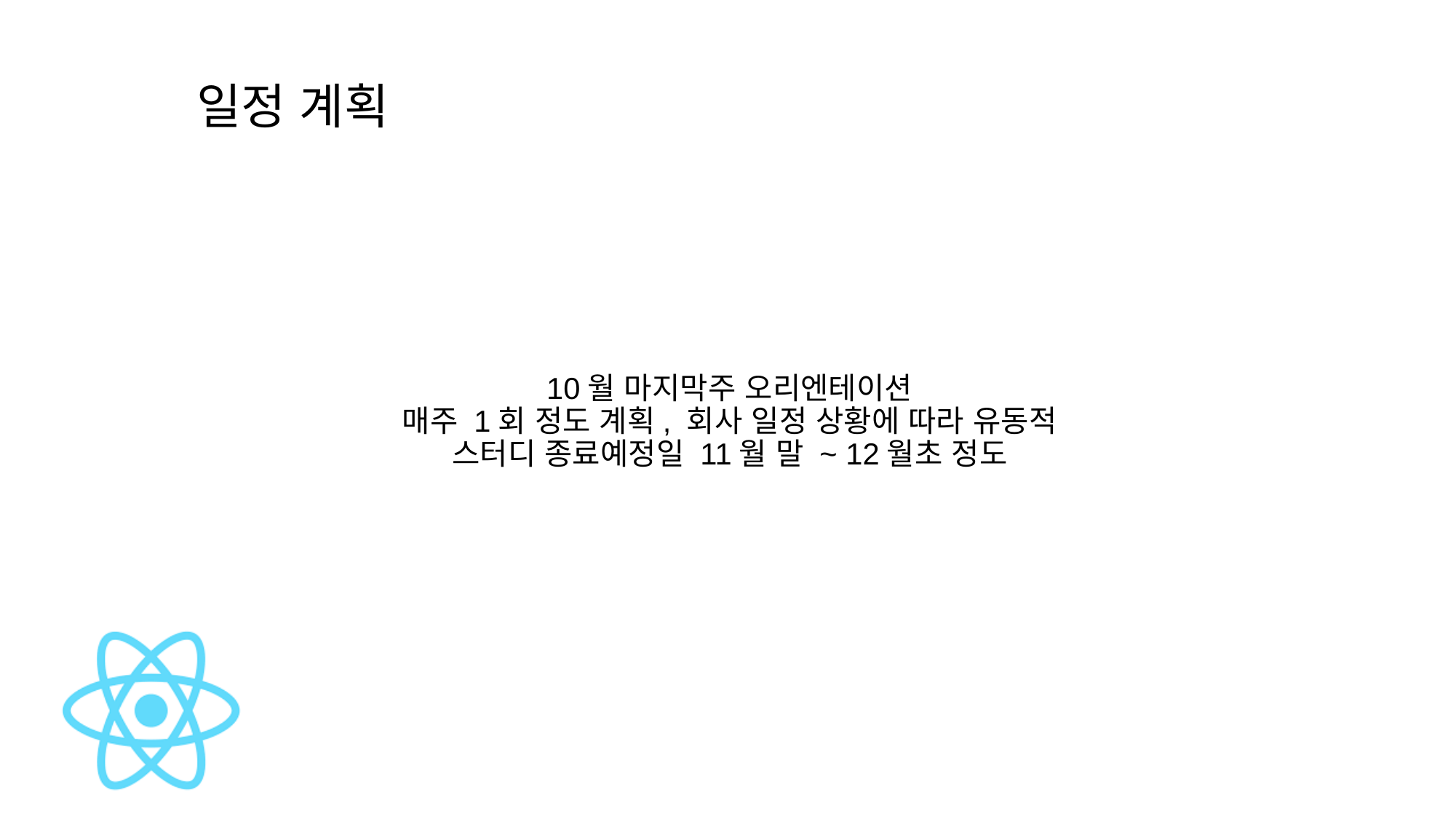

일정 계획

10월 마지막주 오리엔테이션
매주 1회 정도 계획, 회사 일정 상황에 따라 유동적
스터디 종료예정일 11월 말 ~ 12월초 정도